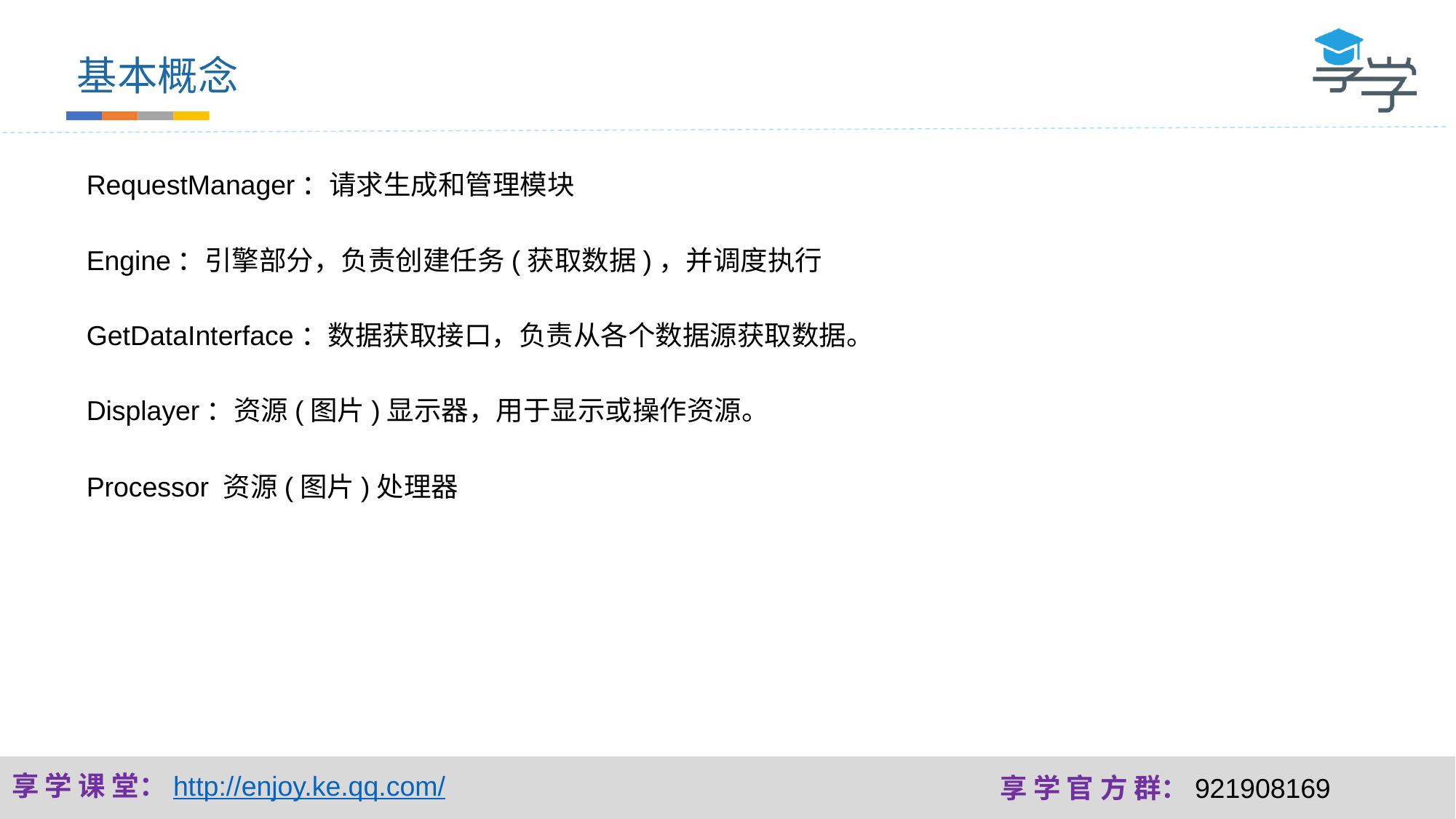

基本概念

RequestManager：请求生成和管理模块
Engine：引擎部分，负责创建任务(获取数据)，并调度执行
GetDataInterface：数据获取接口，负责从各个数据源获取数据。
Displayer：资源(图片)显示器，用于显示或操作资源。
Processor 资源(图片)处理器